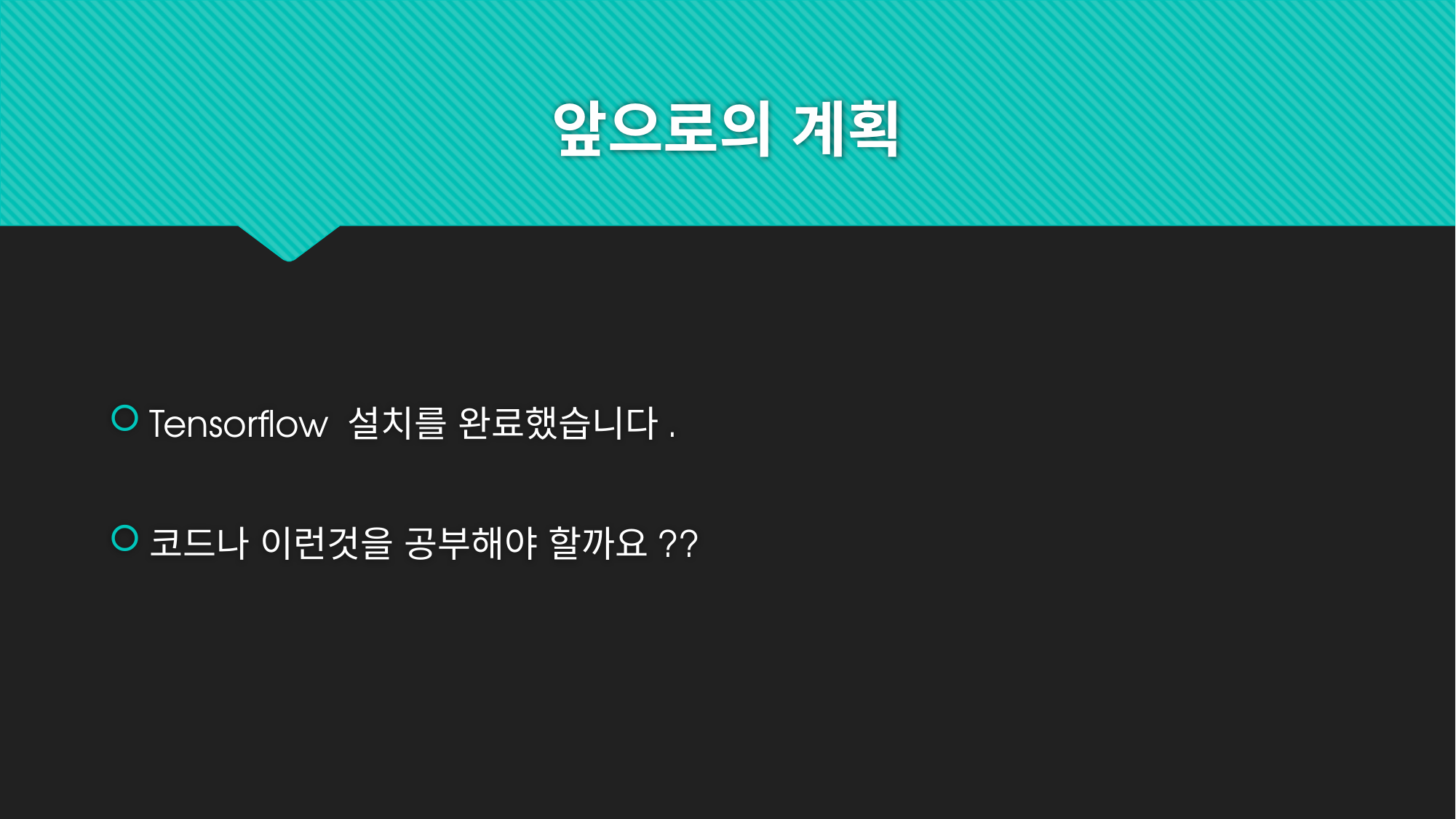

# 앞으로의 계획
Tensorflow 설치를 완료했습니다.

코드나 이런것을 공부해야 할까요??